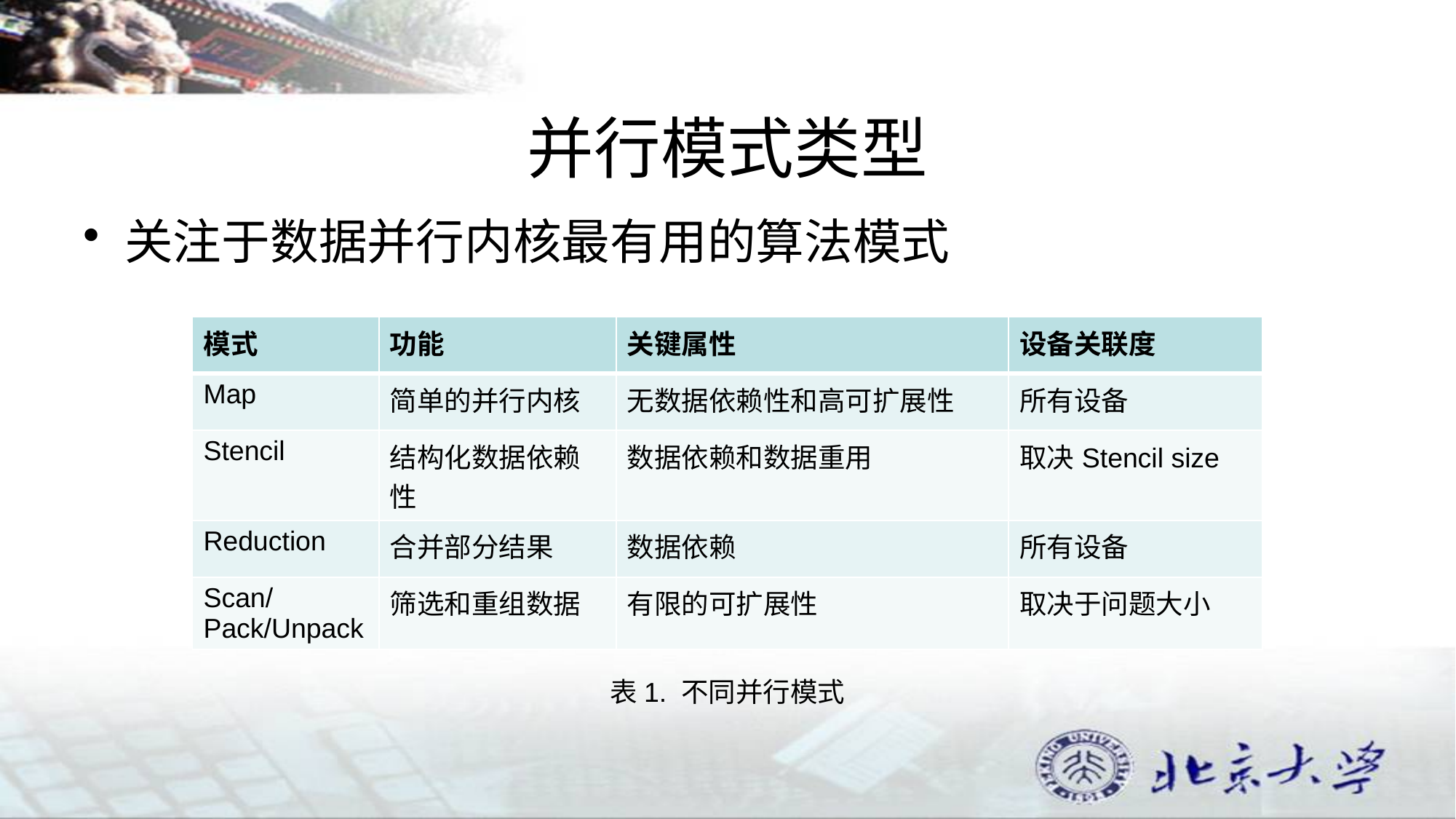

# 并行模式类型
关注于数据并行内核最有用的算法模式
| 模式 | 功能 | 关键属性 | 设备关联度 |
| --- | --- | --- | --- |
| Map | 简单的并行内核 | 无数据依赖性和高可扩展性 | 所有设备 |
| Stencil | 结构化数据依赖性 | 数据依赖和数据重用 | 取决Stencil size |
| Reduction | 合并部分结果 | 数据依赖 | 所有设备 |
| Scan/ Pack/Unpack | 筛选和重组数据 | 有限的可扩展性 | 取决于问题大小 |
表1. 不同并行模式